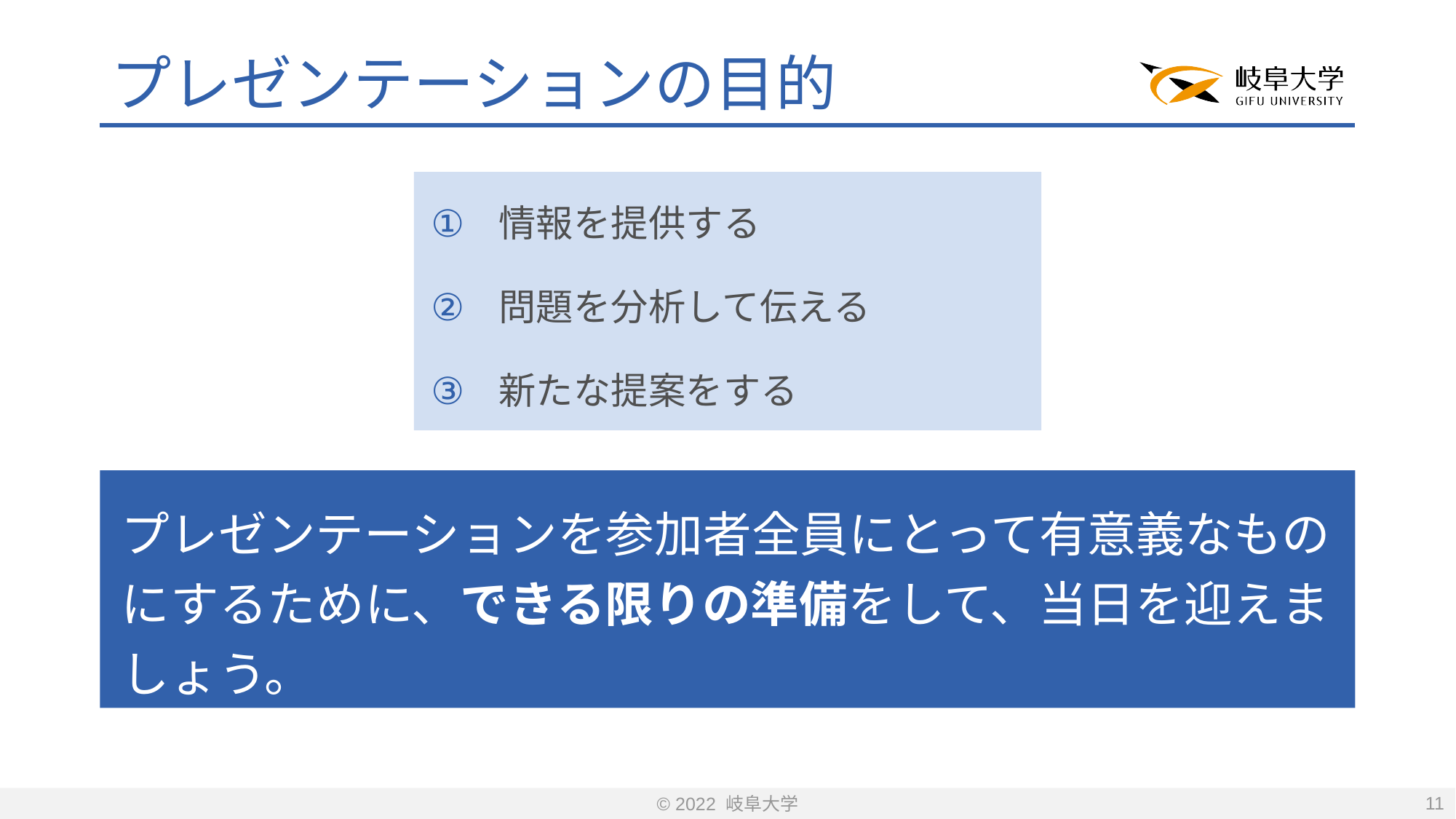

# プレゼンテーションの目的
情報を提供する
問題を分析して伝える
新たな提案をする
プレゼンテーションを参加者全員にとって有意義なものにするために、できる限りの準備をして、当日を迎えましょう。